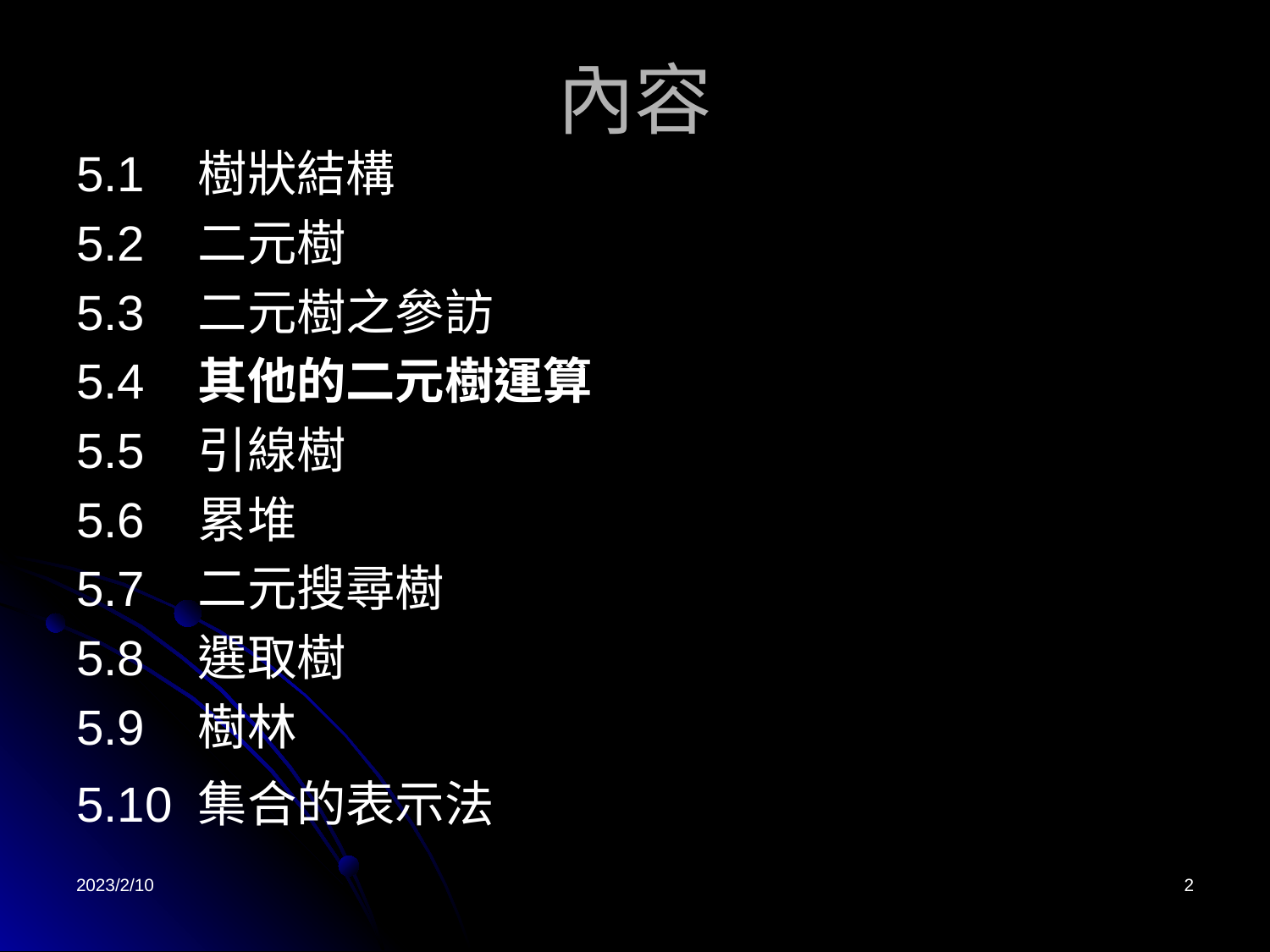

# 內容
5.1   樹狀結構
5.2   二元樹
5.3   二元樹之參訪
5.4   其他的二元樹運算
5.5   引線樹
5.6   累堆
5.7   二元搜尋樹
5.8   選取樹
5.9   樹林
5.10 集合的表示法
2023/2/10
2